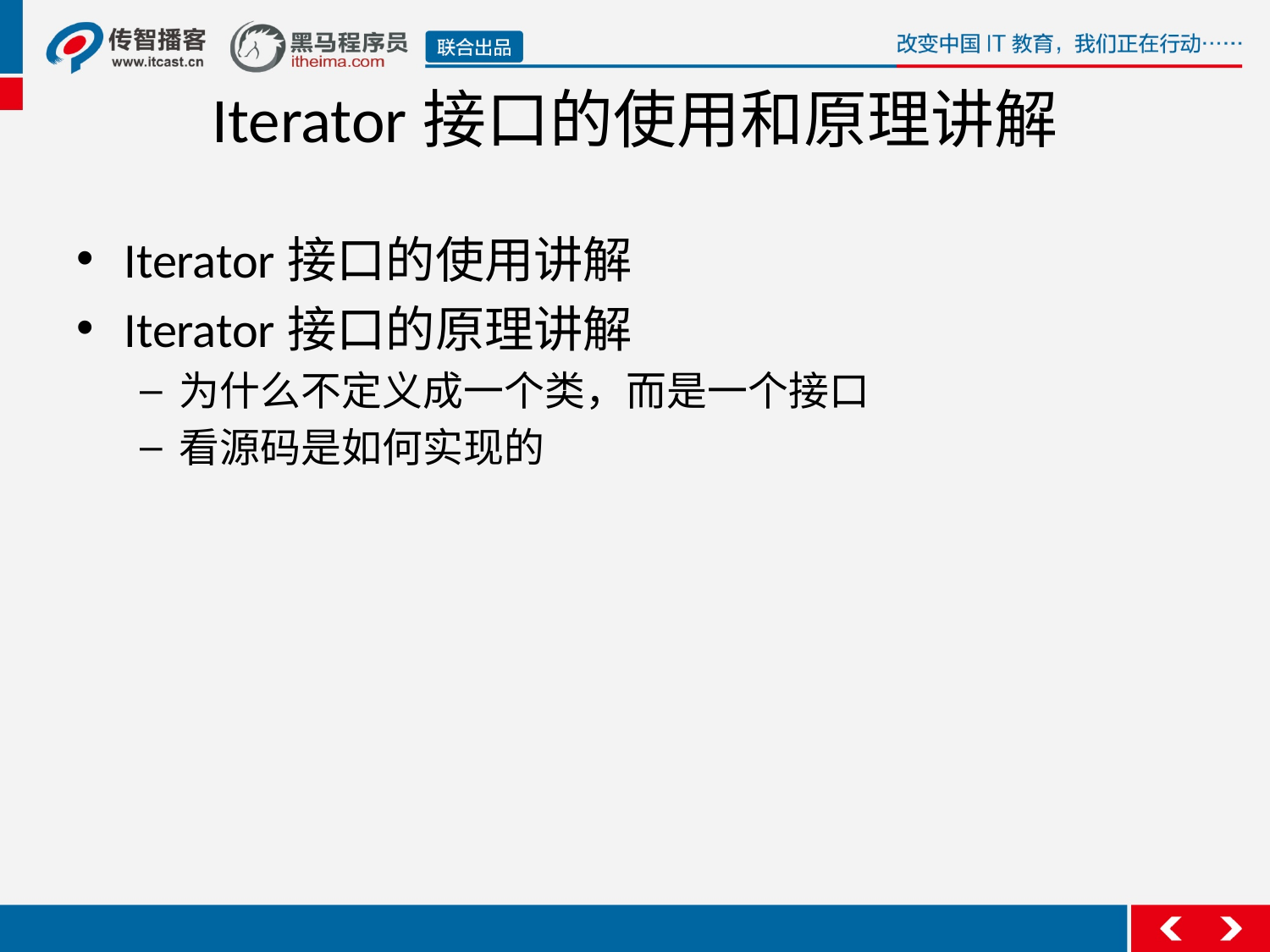

# Iterator接口的使用和原理讲解
Iterator接口的使用讲解
Iterator接口的原理讲解
为什么不定义成一个类，而是一个接口
看源码是如何实现的